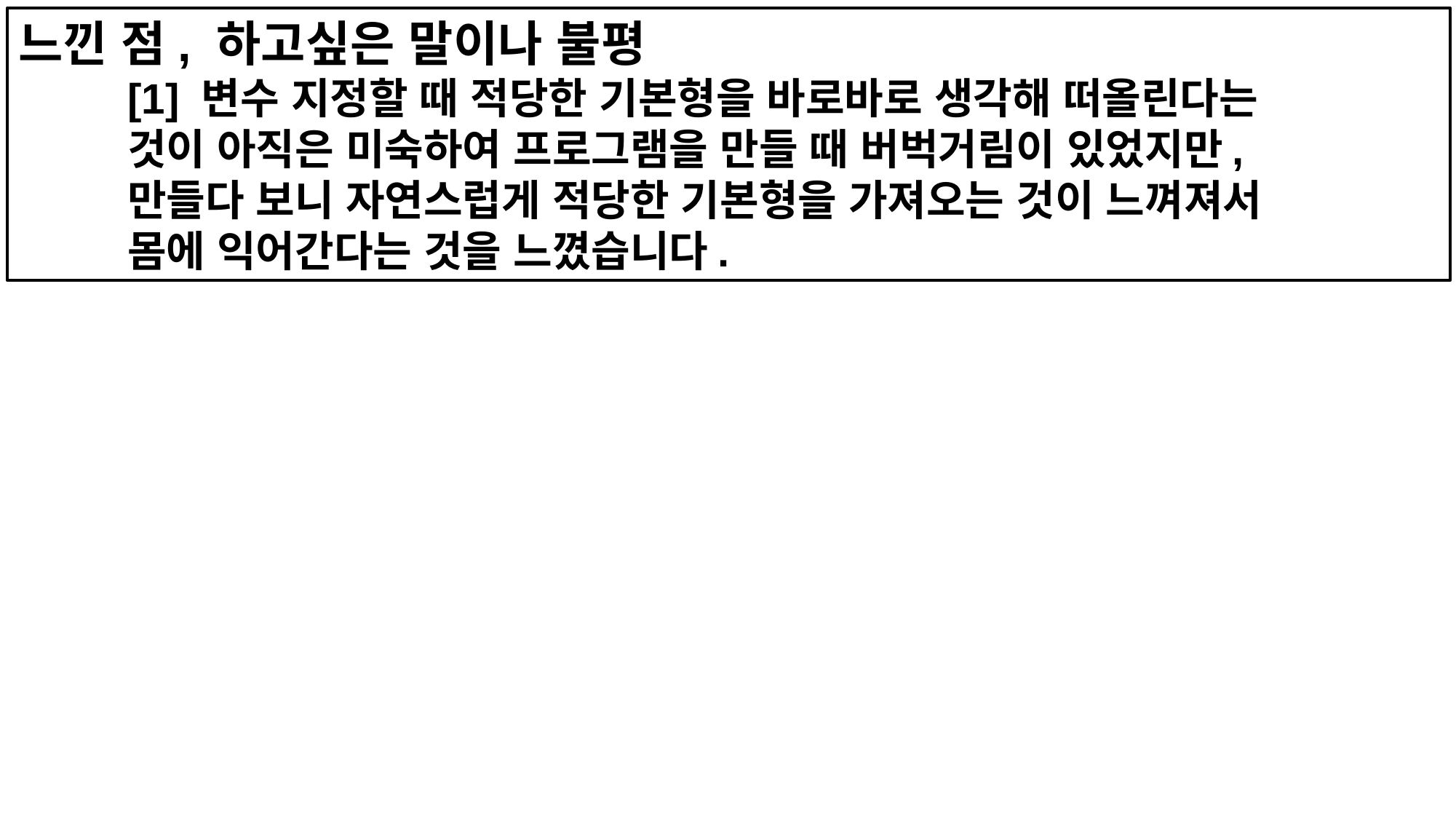

느낀 점, 하고싶은 말이나 불평
	[1] 변수 지정할 때 적당한 기본형을 바로바로 생각해 떠올린다는
	것이 아직은 미숙하여 프로그램을 만들 때 버벅거림이 있었지만,
	만들다 보니 자연스럽게 적당한 기본형을 가져오는 것이 느껴져서
	몸에 익어간다는 것을 느꼈습니다.